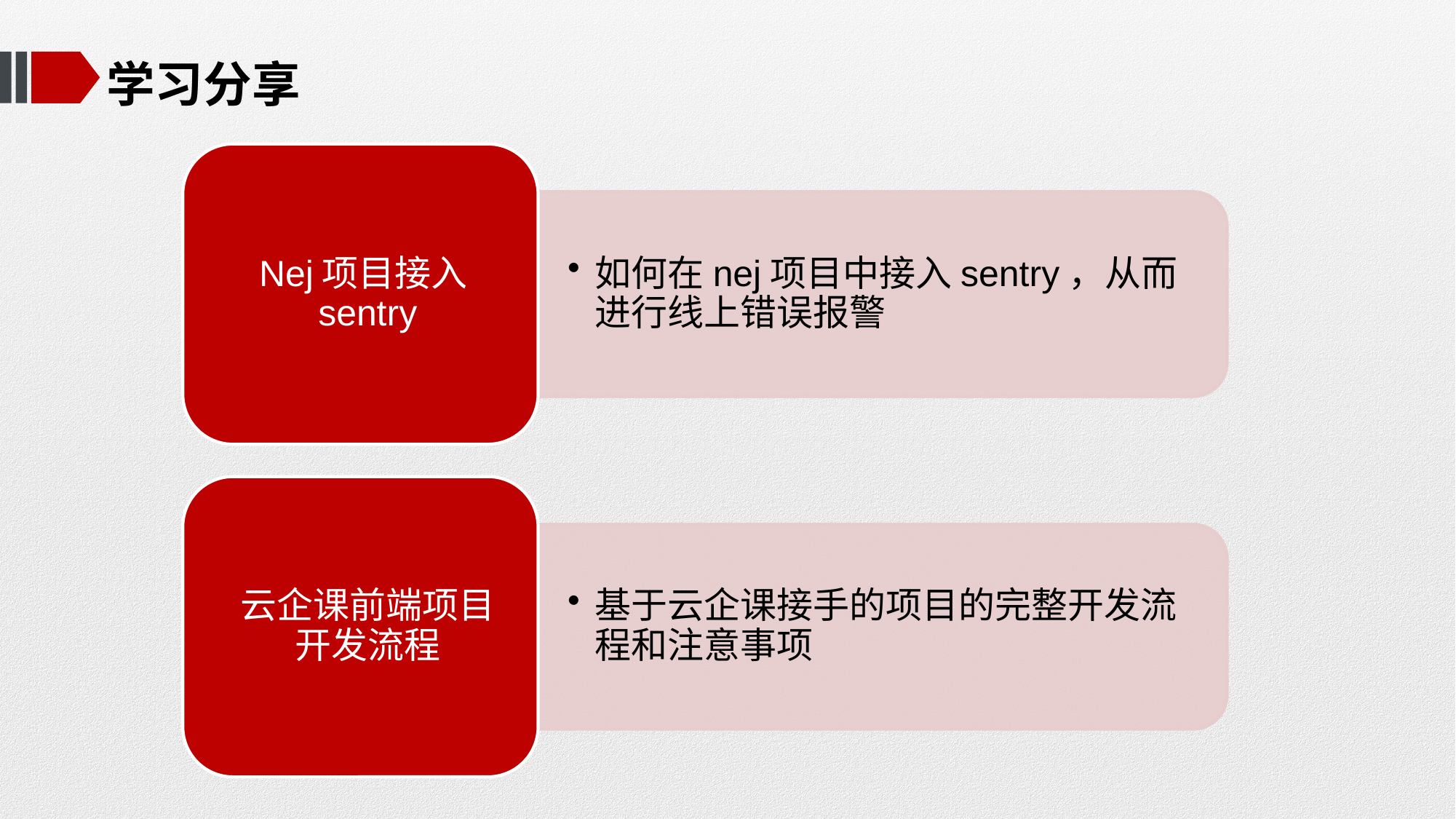

# 学习分享
如何在nej项目中接入sentry，从而进行线上错误报警
Nej项目接入sentry
基于云企课接手的项目的完整开发流程和注意事项
云企课前端项目开发流程